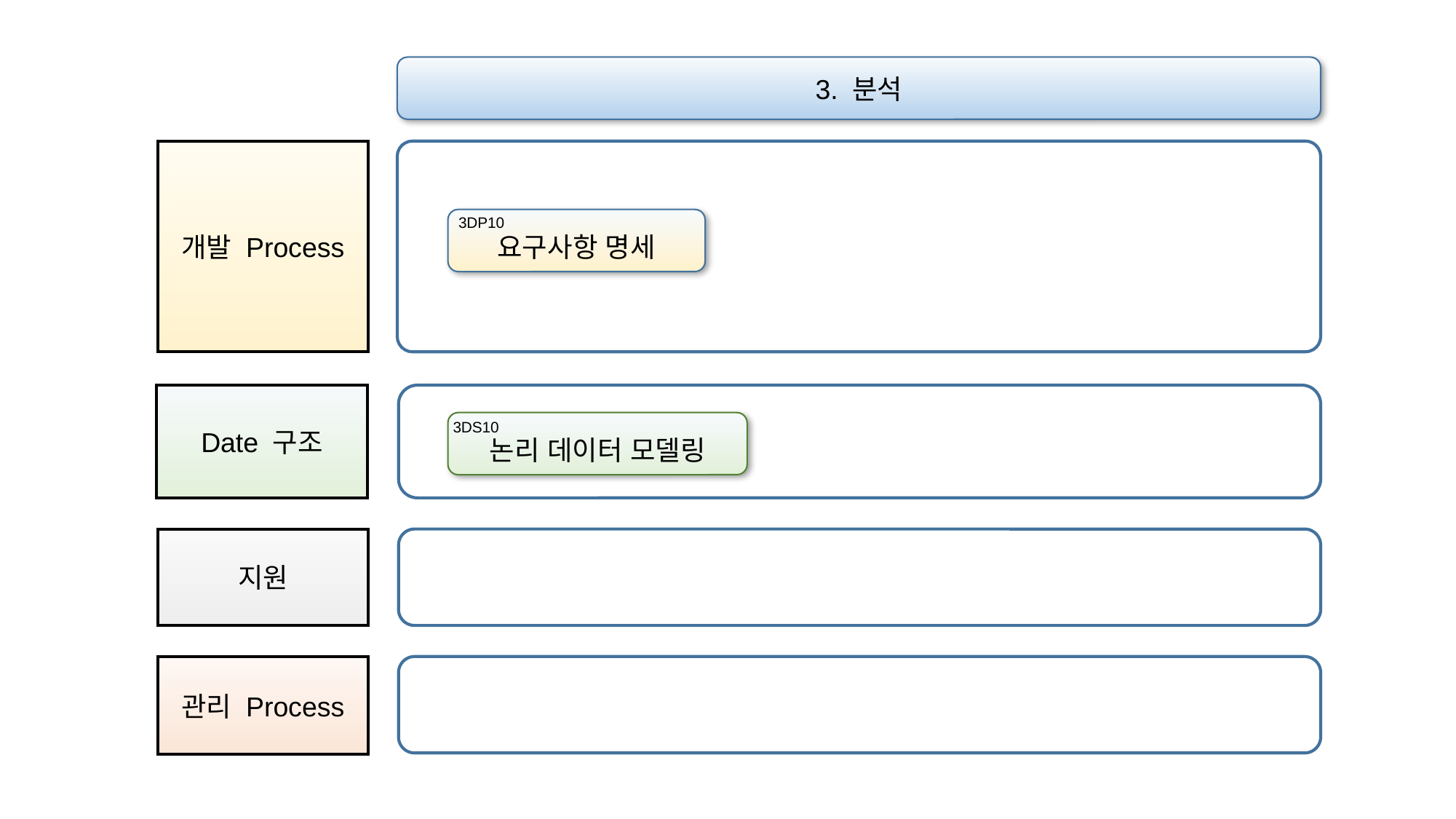

3. 분석
개발 Process

3DP10
요구사항 명세
Date 구조

3DS10
논리 데이터 모델링
지원

관리 Process